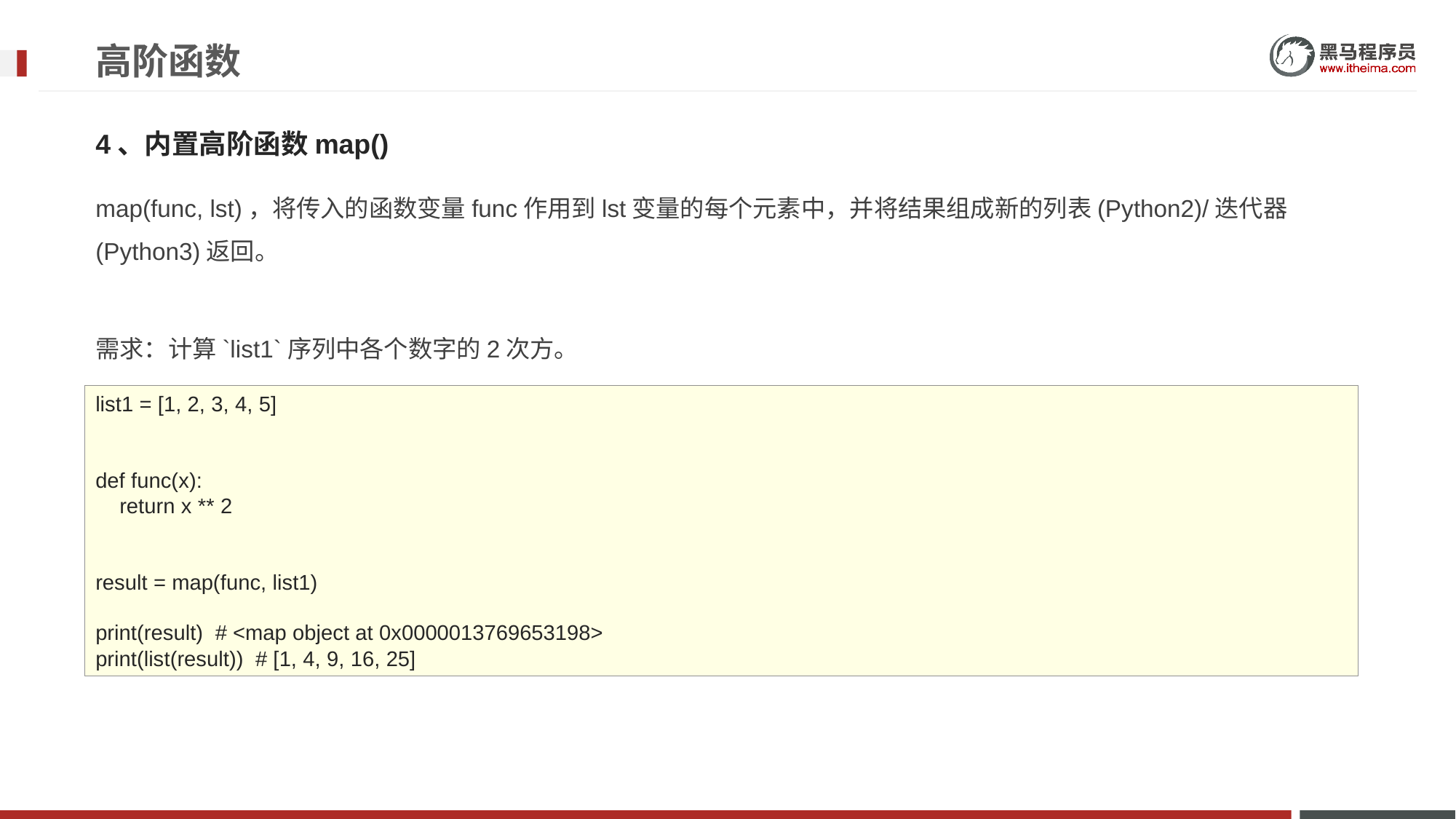

# 高阶函数
4、内置高阶函数map()
map(func, lst)，将传入的函数变量func作用到lst变量的每个元素中，并将结果组成新的列表(Python2)/迭代器(Python3)返回。

需求：计算`list1`序列中各个数字的2次方。

list1 = [1, 2, 3, 4, 5]

def func(x):
    return x ** 2

result = map(func, list1)

print(result)  # <map object at 0x0000013769653198>
print(list(result))  # [1, 4, 9, 16, 25]